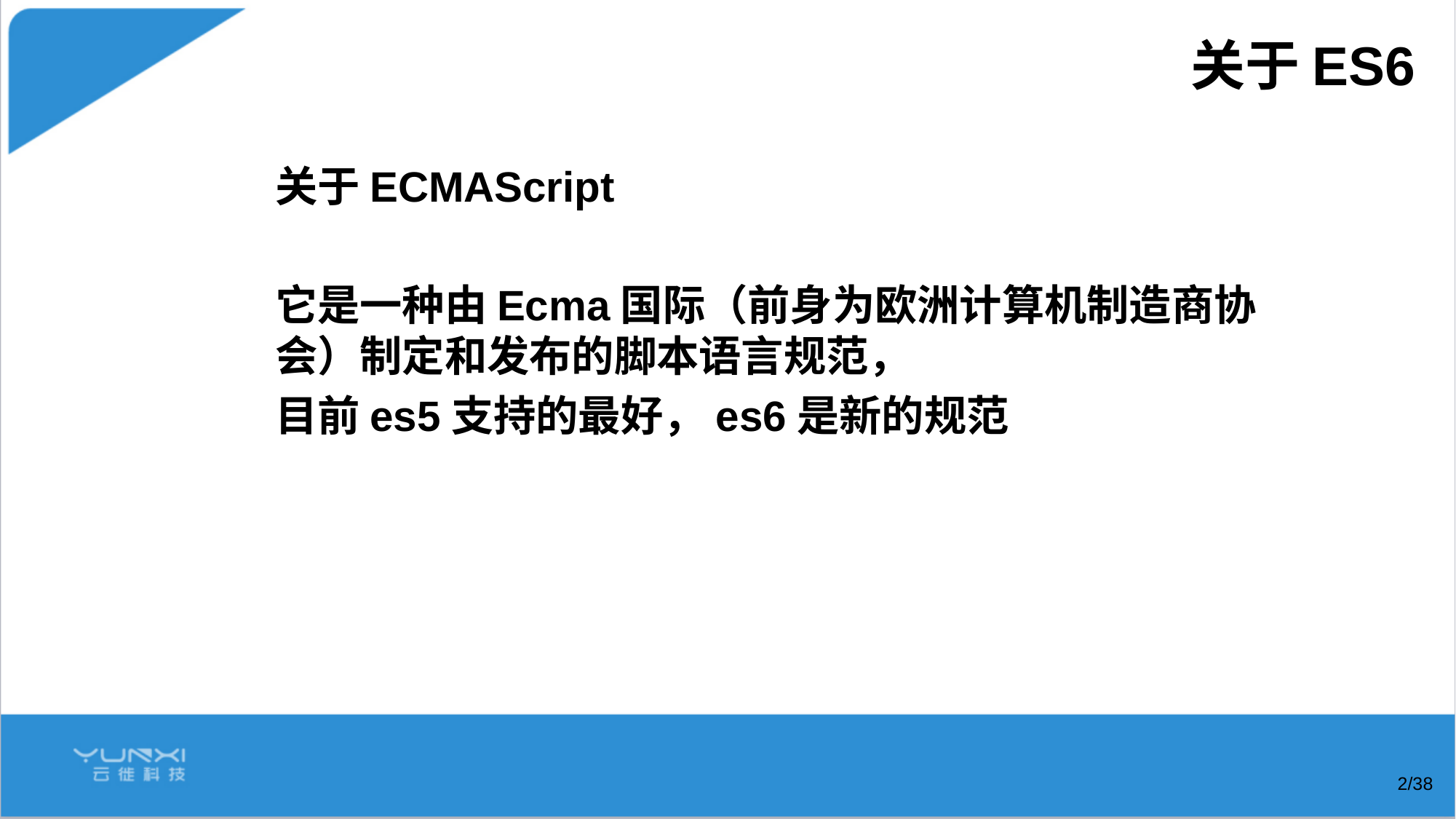

# 关于ES6
关于ECMAScript

它是一种由Ecma国际（前身为欧洲计算机制造商协会）制定和发布的脚本语言规范，
目前es5支持的最好，es6是新的规范

2/38